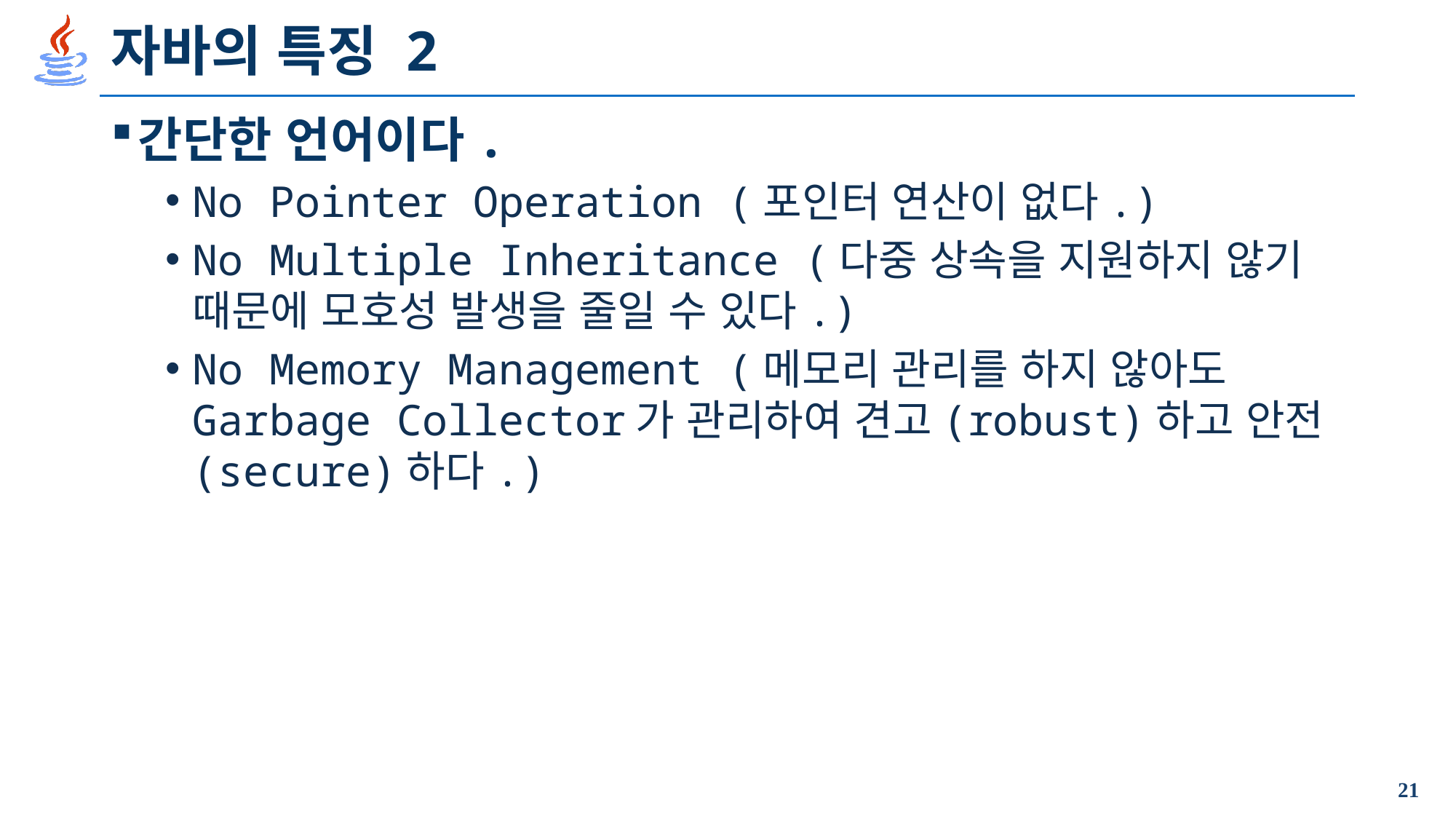

# 자바의 특징 2
간단한 언어이다.
No Pointer Operation (포인터 연산이 없다.)
No Multiple Inheritance (다중 상속을 지원하지 않기 때문에 모호성 발생을 줄일 수 있다.)
No Memory Management (메모리 관리를 하지 않아도 Garbage Collector가 관리하여 견고(robust)하고 안전(secure)하다.)
21